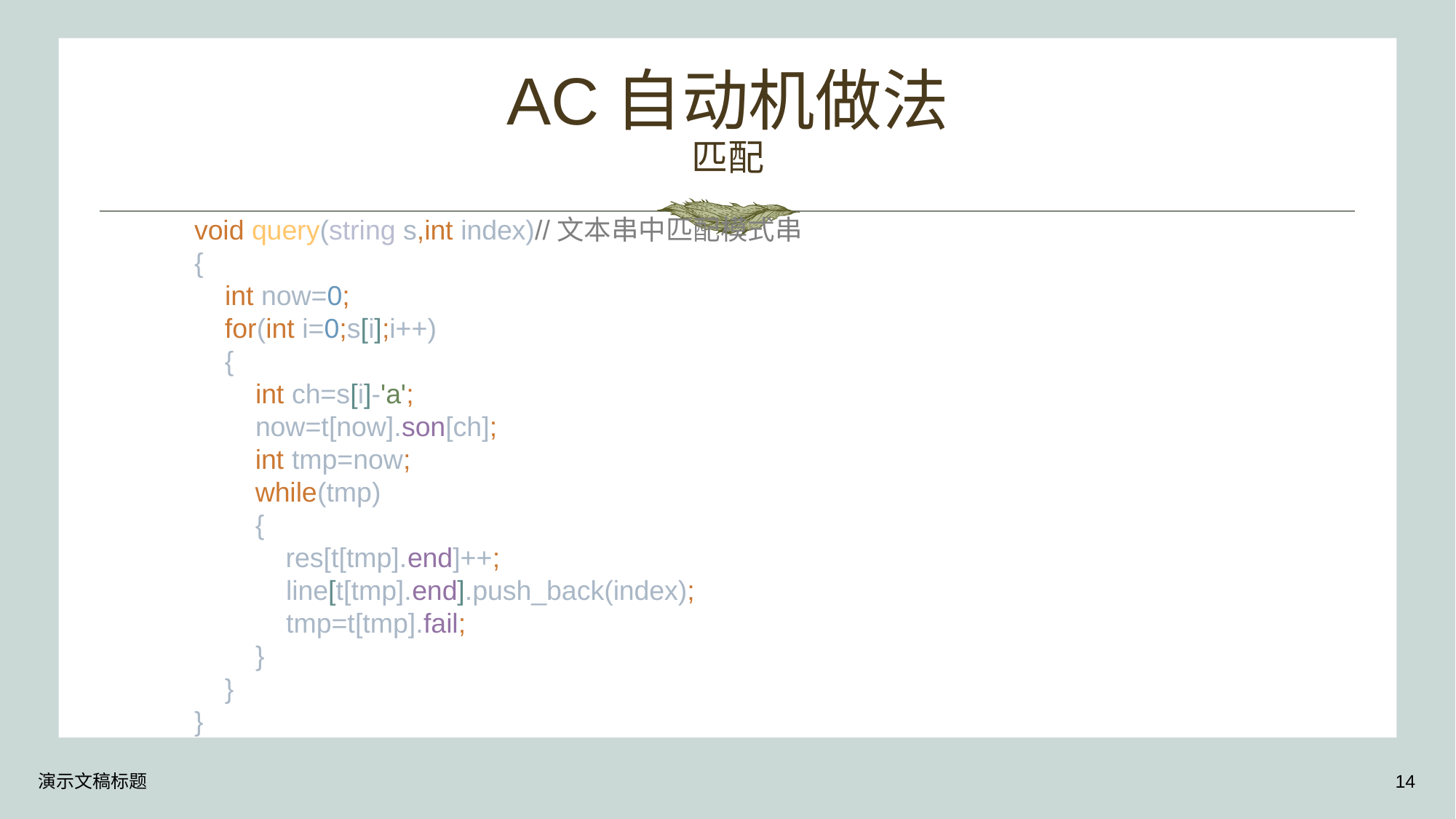

# AC自动机做法 匹配
void query(string s,int index)//文本串中匹配模式串
{
    int now=0;
    for(int i=0;s[i];i++)
    {
        int ch=s[i]-'a';
        now=t[now].son[ch];
        int tmp=now;
        while(tmp)
        {
            res[t[tmp].end]++;
            line[t[tmp].end].push_back(index);
            tmp=t[tmp].fail;
        }
    }
}

演示文稿标题
14